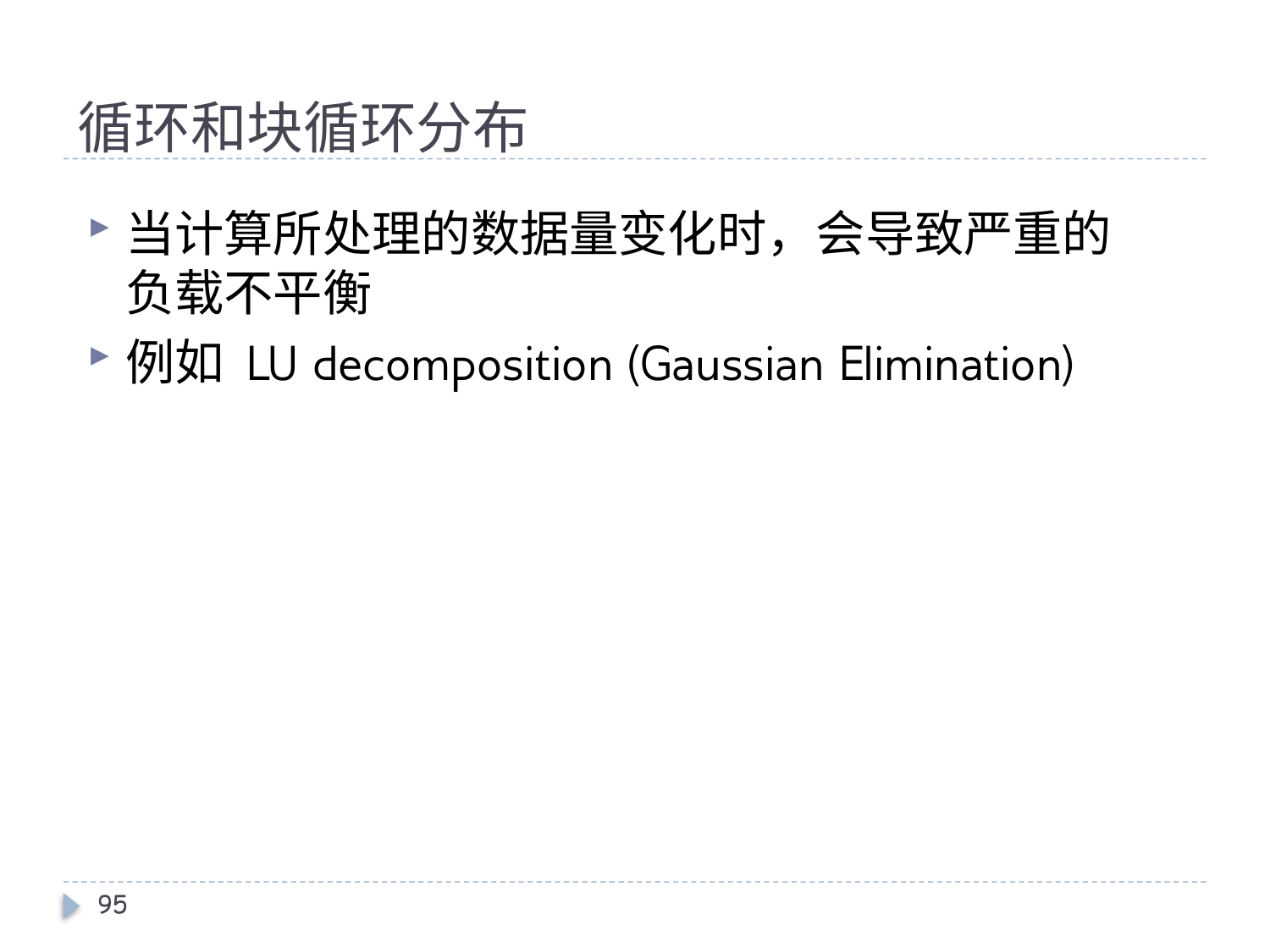

# 循环和块循环分布
当计算所处理的数据量变化时，会导致严重的负载不平衡
例如 LU decomposition (Gaussian Elimination)
95